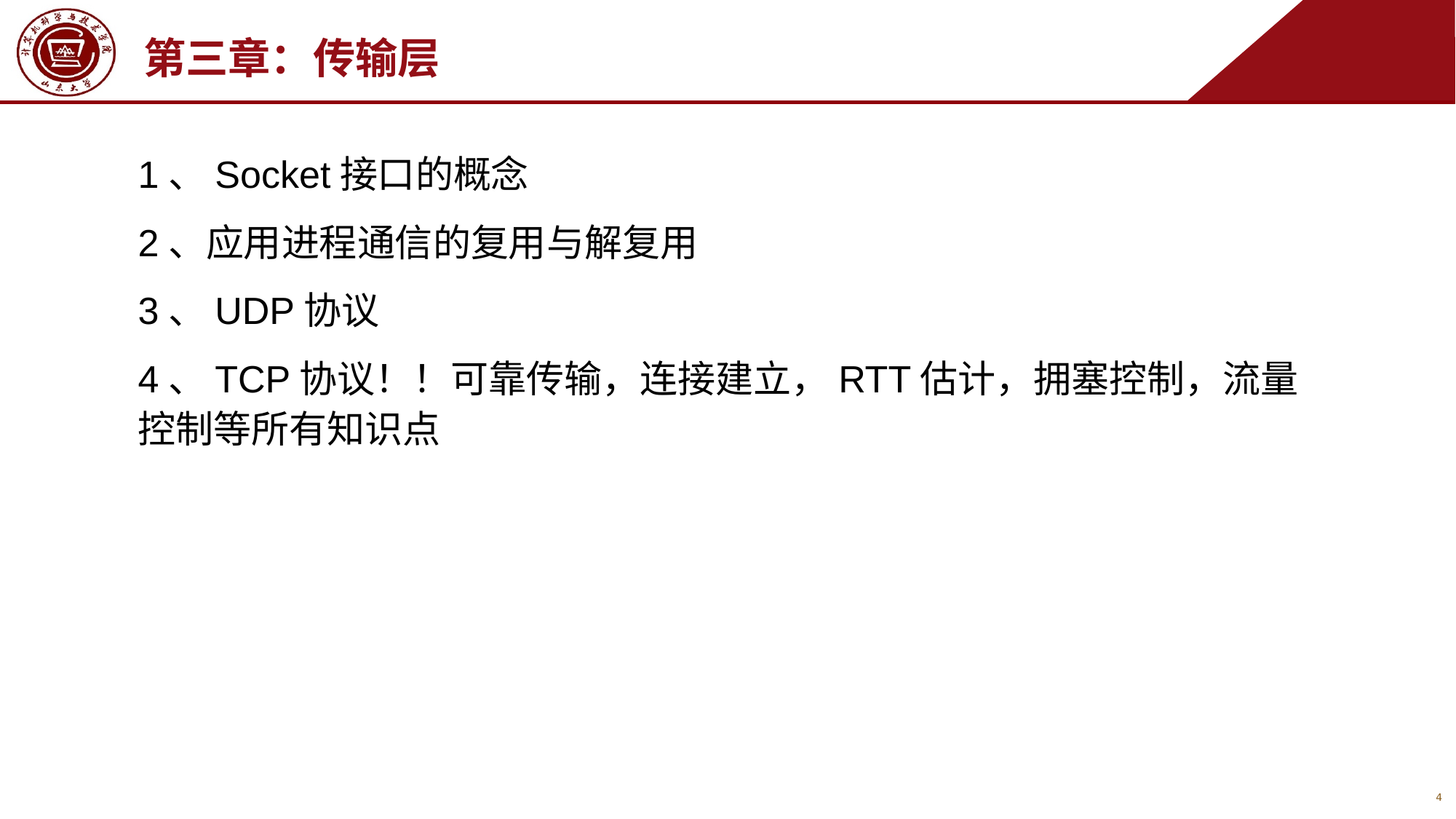

第三章：传输层
1、Socket接口的概念
2、应用进程通信的复用与解复用
3、UDP协议
4、TCP协议！！可靠传输，连接建立，RTT估计，拥塞控制，流量控制等所有知识点